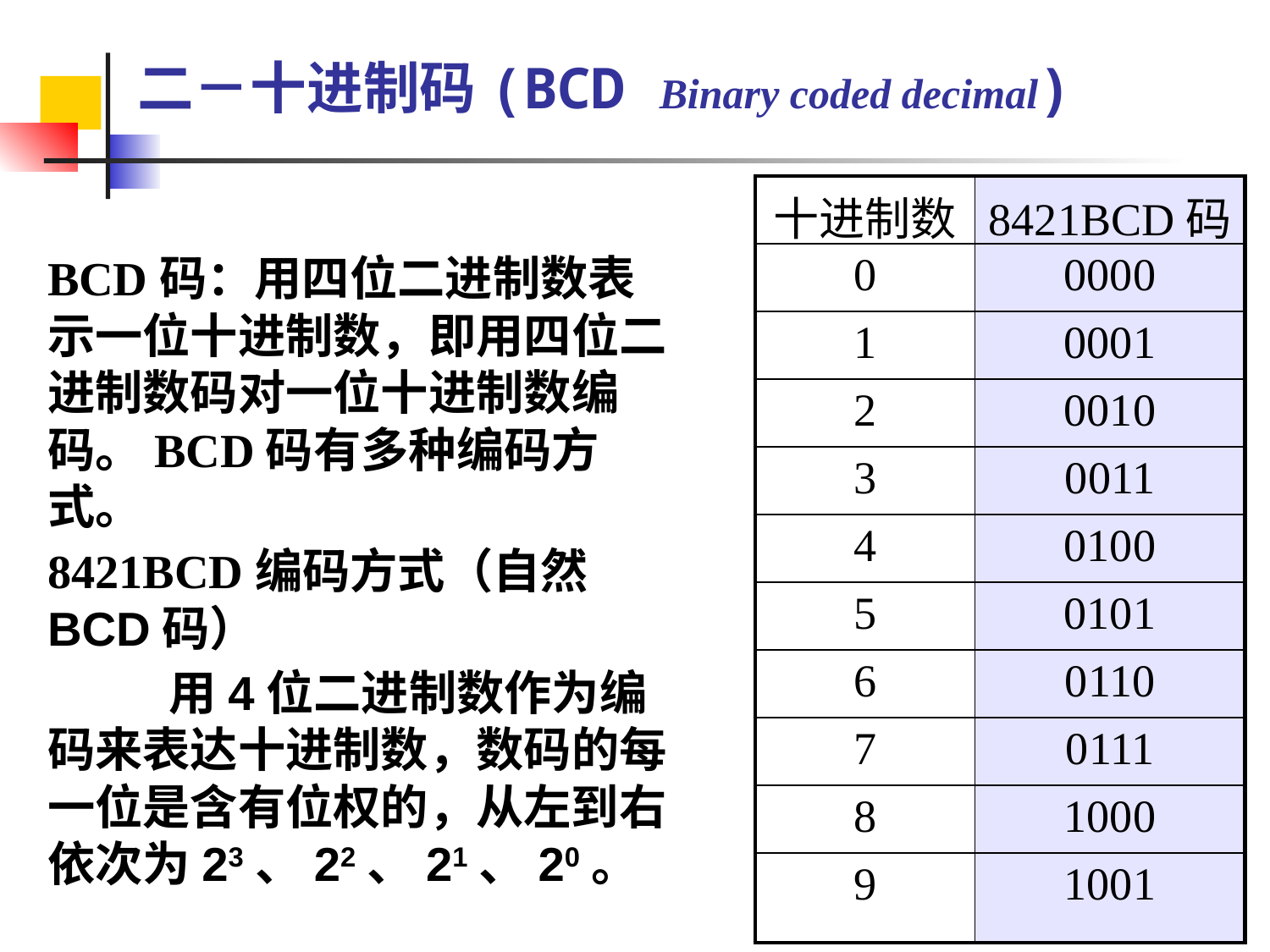

二－十进制码(BCD Binary coded decimal)
| 十进制数 | 8421BCD码 |
| --- | --- |
| 0 | 0000 |
| 1 | 0001 |
| 2 | 0010 |
| 3 | 0011 |
| 4 | 0100 |
| 5 | 0101 |
| 6 | 0110 |
| 7 | 0111 |
| 8 | 1000 |
| 9 | 1001 |
BCD码：用四位二进制数表示一位十进制数，即用四位二进制数码对一位十进制数编码。BCD码有多种编码方式。
8421BCD编码方式（自然BCD码）
	 用4位二进制数作为编码来表达十进制数，数码的每一位是含有位权的，从左到右依次为23、22、21、20。